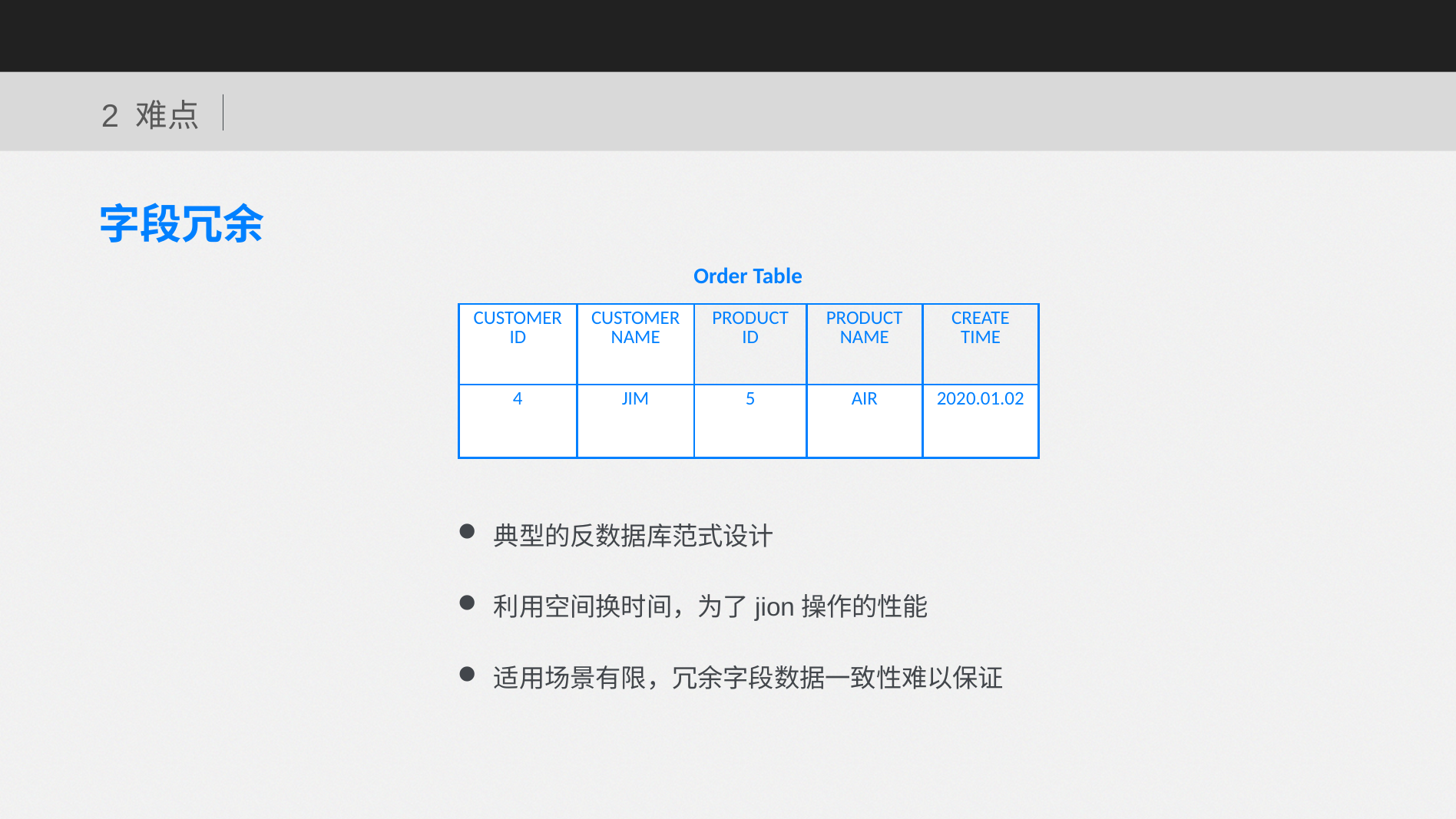

2 难点

字段冗余
Order Table
| CUSTOMER ID | CUSTOMER NAME | PRODUCT ID | PRODUCT NAME | CREATE TIME |
| --- | --- | --- | --- | --- |
| 4 | JIM | 5 | AIR | 2020.01.02 |
典型的反数据库范式设计

利用空间换时间，为了jion操作的性能

适用场景有限，冗余字段数据一致性难以保证